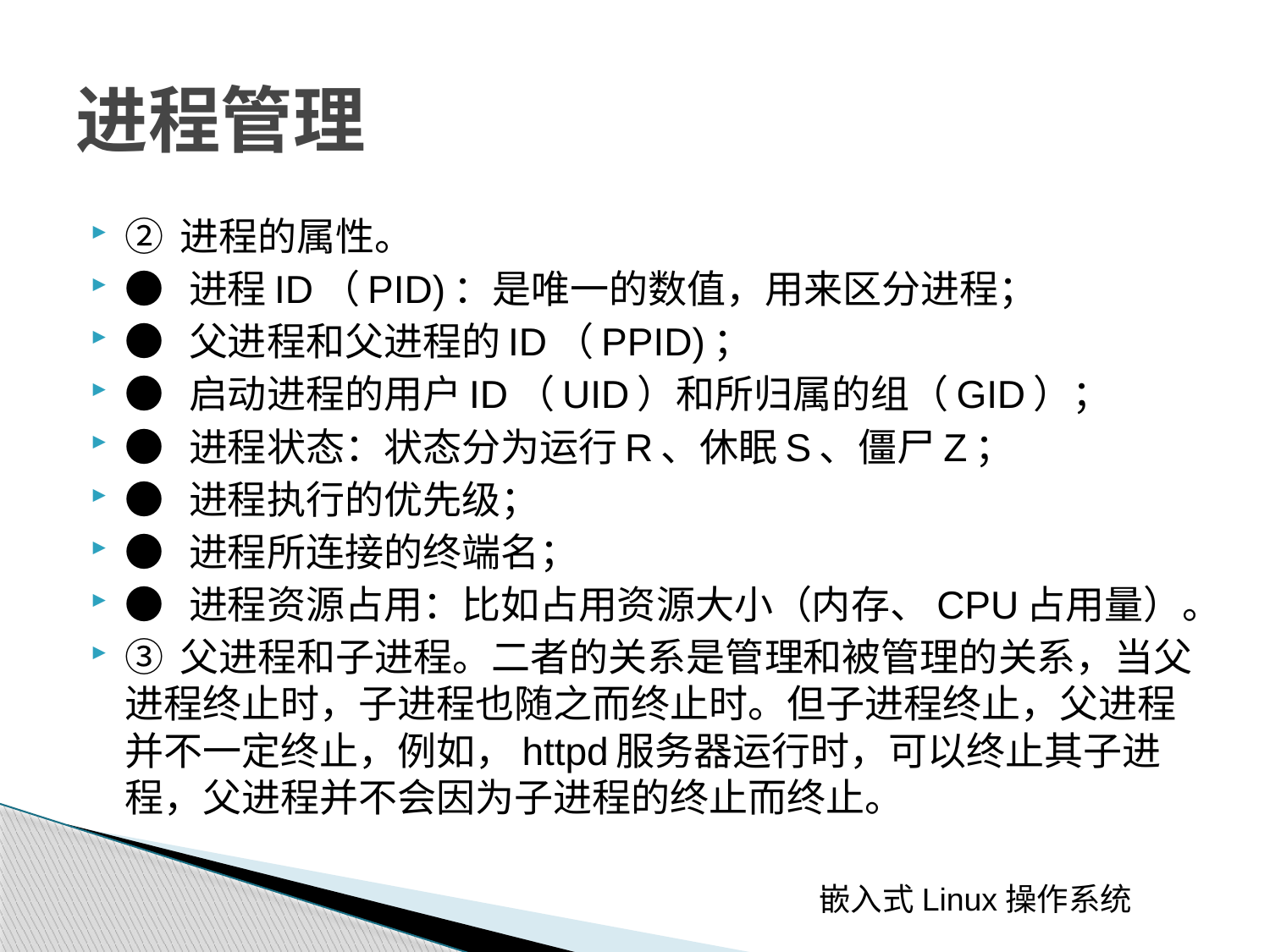

# 进程管理
② 进程的属性。
●  进程ID（PID)：是唯一的数值，用来区分进程；
●  父进程和父进程的ID（PPID)；
●  启动进程的用户ID（UID）和所归属的组（GID）；
●  进程状态：状态分为运行R、休眠S、僵尸Z；
●  进程执行的优先级；
●  进程所连接的终端名；
●  进程资源占用：比如占用资源大小（内存、CPU占用量）。
③ 父进程和子进程。二者的关系是管理和被管理的关系，当父进程终止时，子进程也随之而终止时。但子进程终止，父进程并不一定终止，例如，httpd服务器运行时，可以终止其子进程，父进程并不会因为子进程的终止而终止。

         嵌入式Linux操作系统